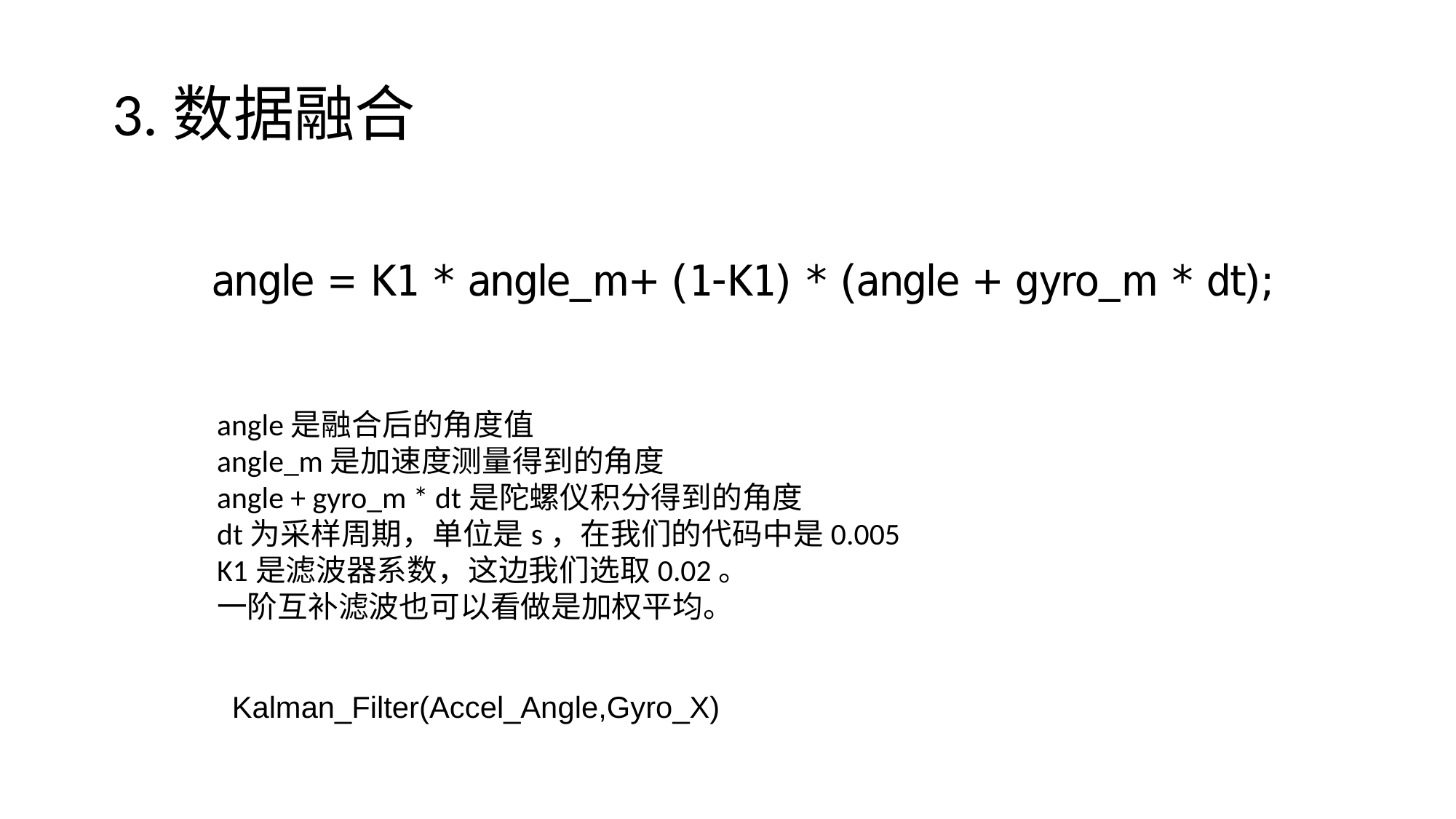

3.数据融合
 angle = K1 * angle_m+ (1-K1) * (angle + gyro_m * dt);
angle是融合后的角度值
angle_m是加速度测量得到的角度
angle + gyro_m * dt是陀螺仪积分得到的角度
dt为采样周期，单位是s，在我们的代码中是0.005
K1是滤波器系数，这边我们选取0.02。
一阶互补滤波也可以看做是加权平均。
Kalman_Filter(Accel_Angle,Gyro_X)